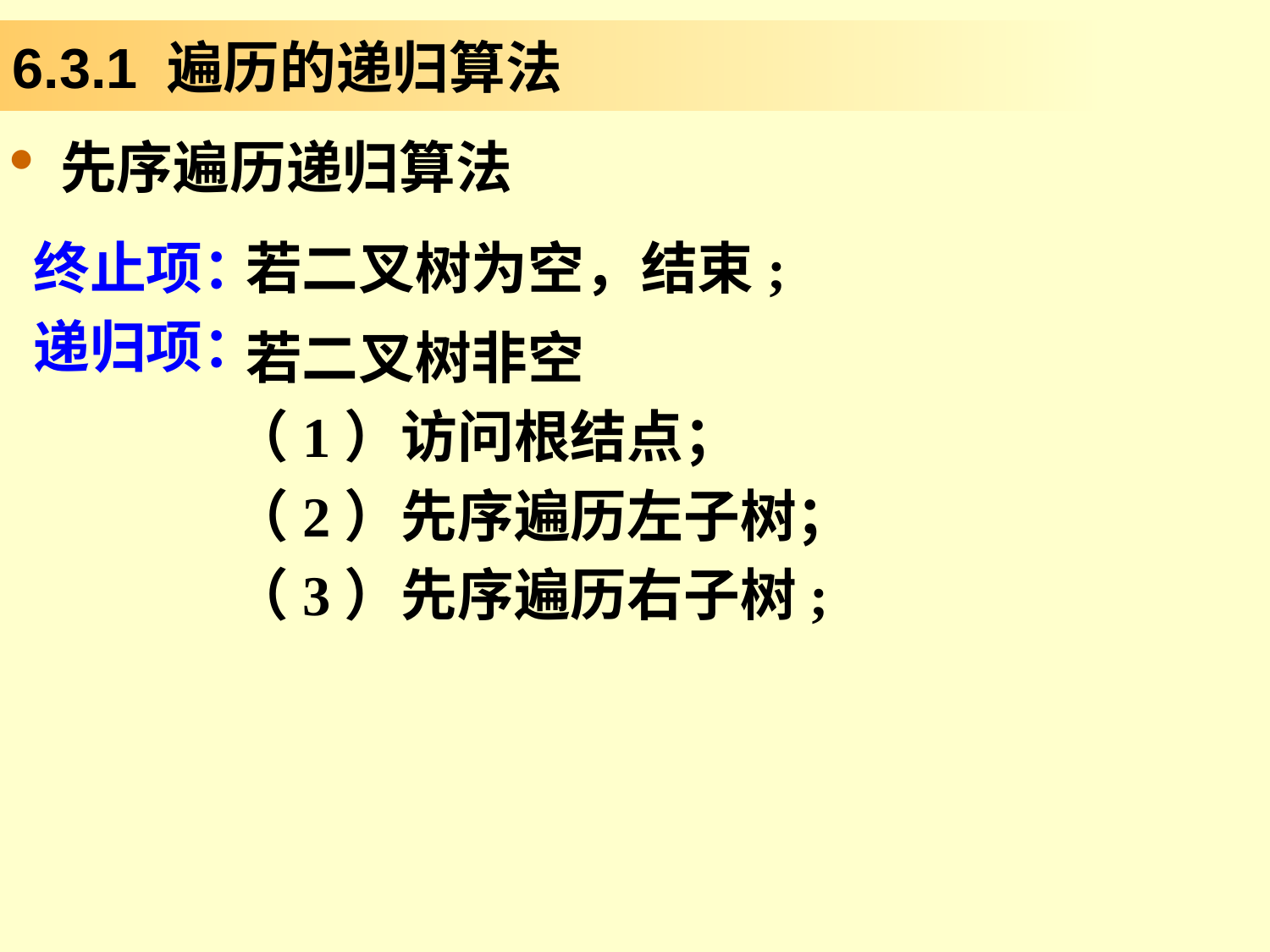

# 6.3.1 遍历的递归算法
先序遍历递归算法
                 若二叉树为空，结束;
 终止项：
 递归项：
                 若二叉树非空
                （1）访问根结点；
                （2）先序遍历左子树；
                （3）先序遍历右子树;